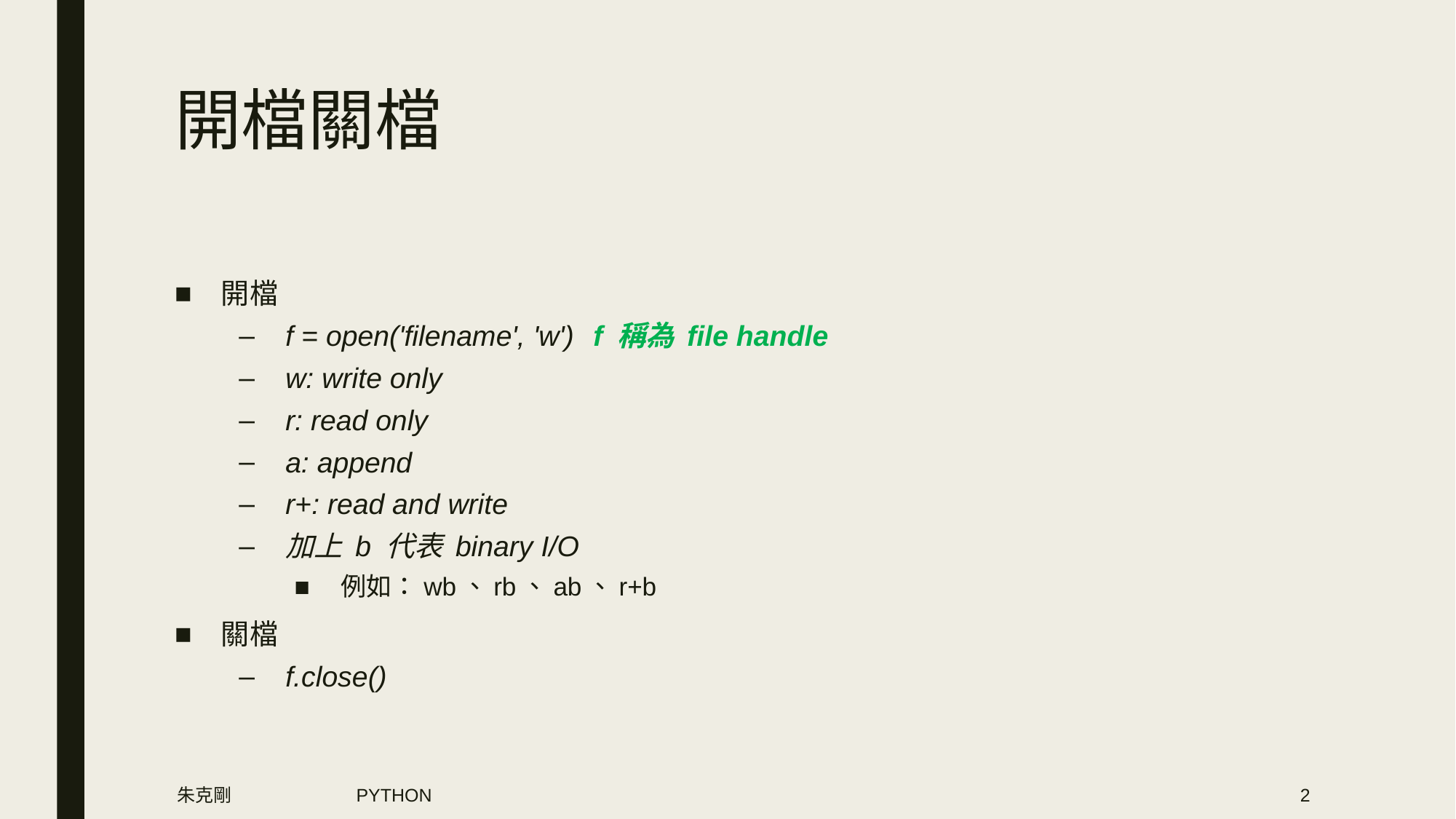

# 開檔關檔
開檔
f = open('filename', 'w')	f 稱為 file handle
w: write only
r: read only
a: append
r+: read and write
加上 b 代表 binary I/O
例如：wb、rb、ab、r+b
關檔
f.close()
朱克剛
PYTHON
2